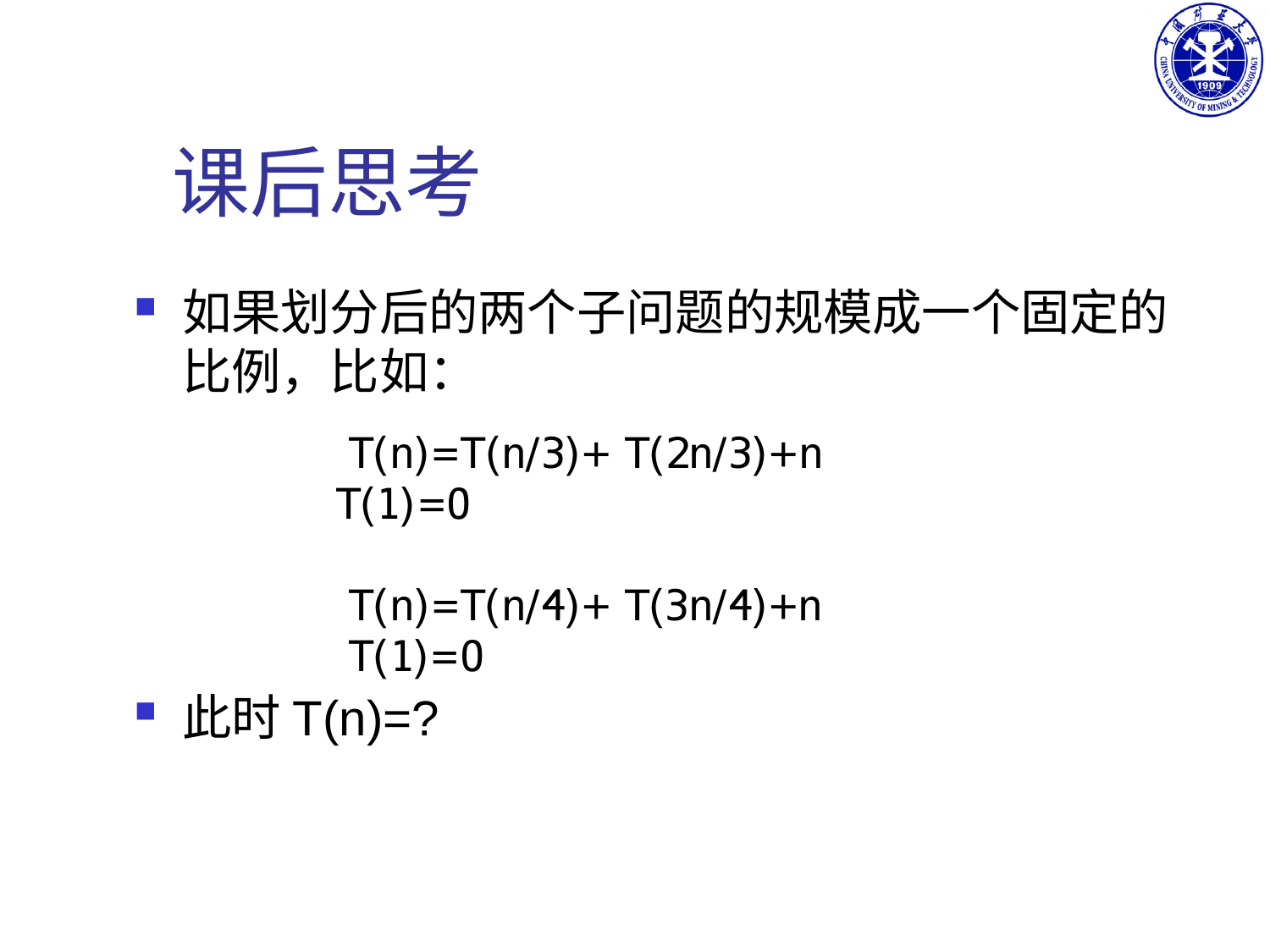

# 课后思考
如果划分后的两个子问题的规模成一个固定的比例，比如：

此时T(n)=?

 T(n)=T(n/3)+ T(2n/3)+n
T(1)=0

 T(n)=T(n/4)+ T(3n/4)+n
 T(1)=0